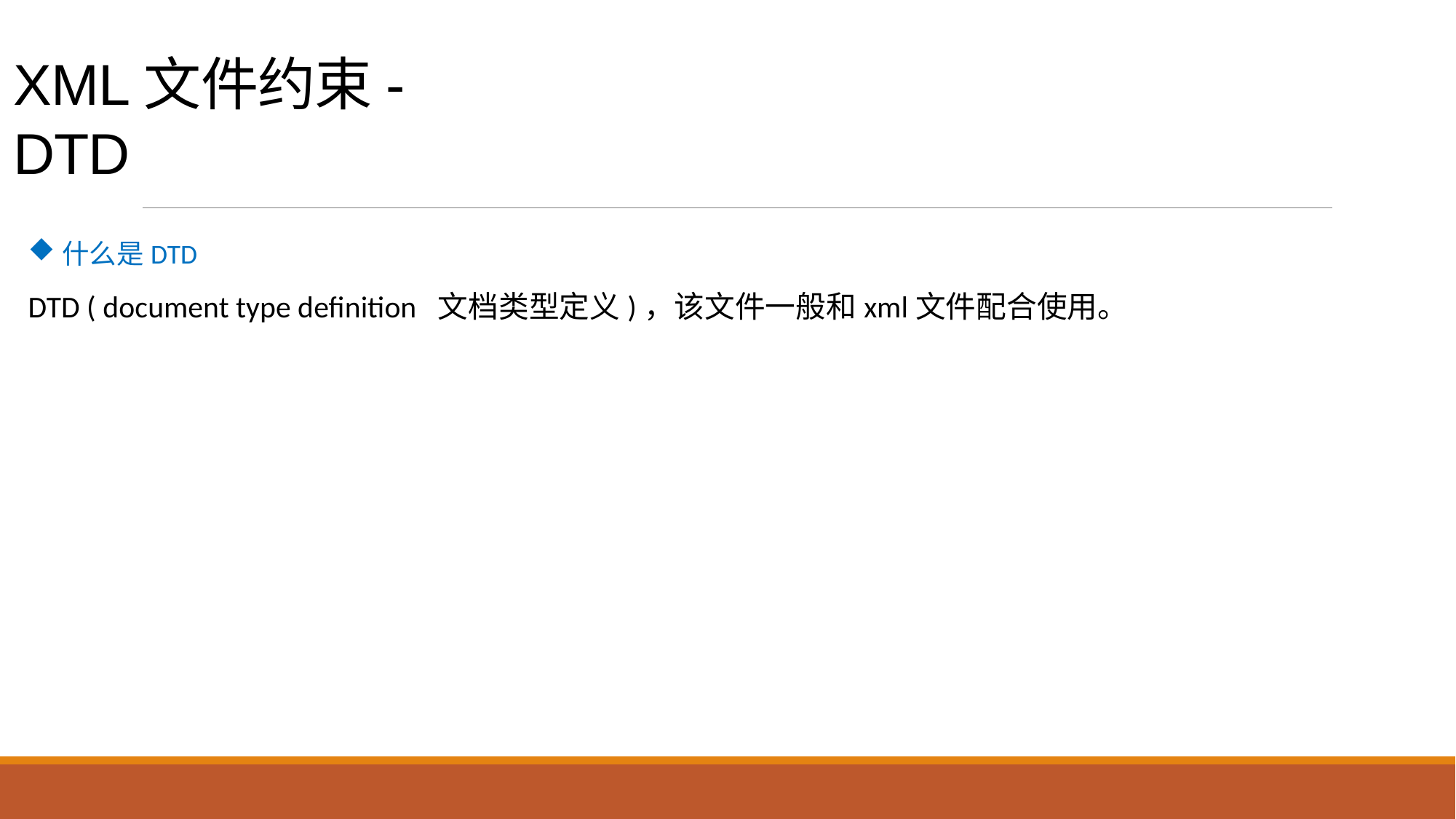

# XML文件约束-DTD
什么是DTD
DTD ( document type definition  文档类型定义)，该文件一般和xml文件配合使用。